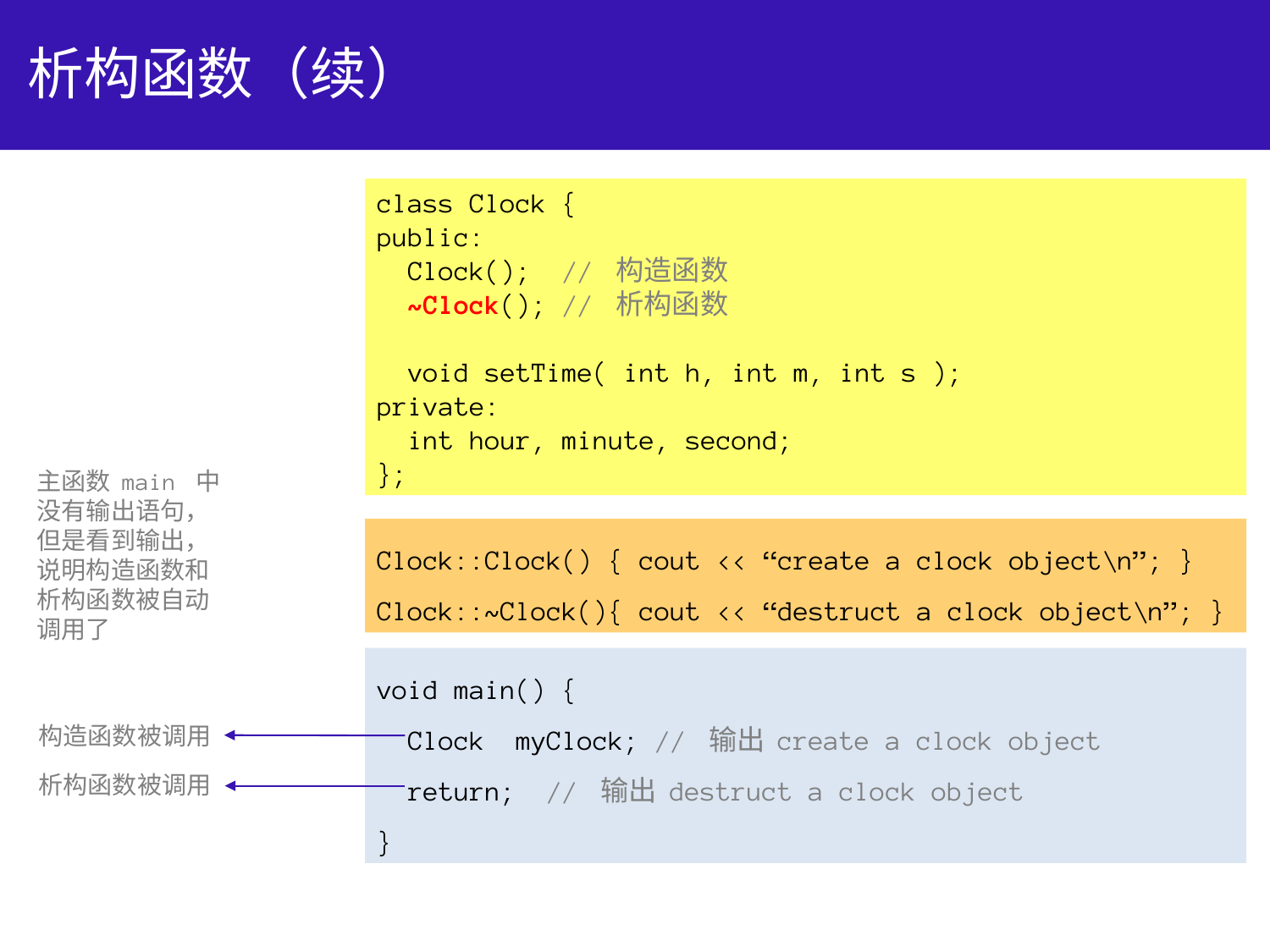

# 析构函数（续）
class Clock {
public:
  Clock();  // 构造函数
  ~Clock(); // 析构函数

  void setTime( int h, int m, int s );
private:
  int hour, minute, second;
};
主函数 main 中
没有输出语句，
但是看到输出，
说明构造函数和
析构函数被自动
调用了
Clock::Clock() { cout << “create a clock object\n”; }
Clock::~Clock(){ cout << “destruct a clock object\n”; }
void main() {
  Clock  myClock; // 输出 create a clock object
  return;  // 输出 destruct a clock object
}
构造函数被调用
析构函数被调用
45